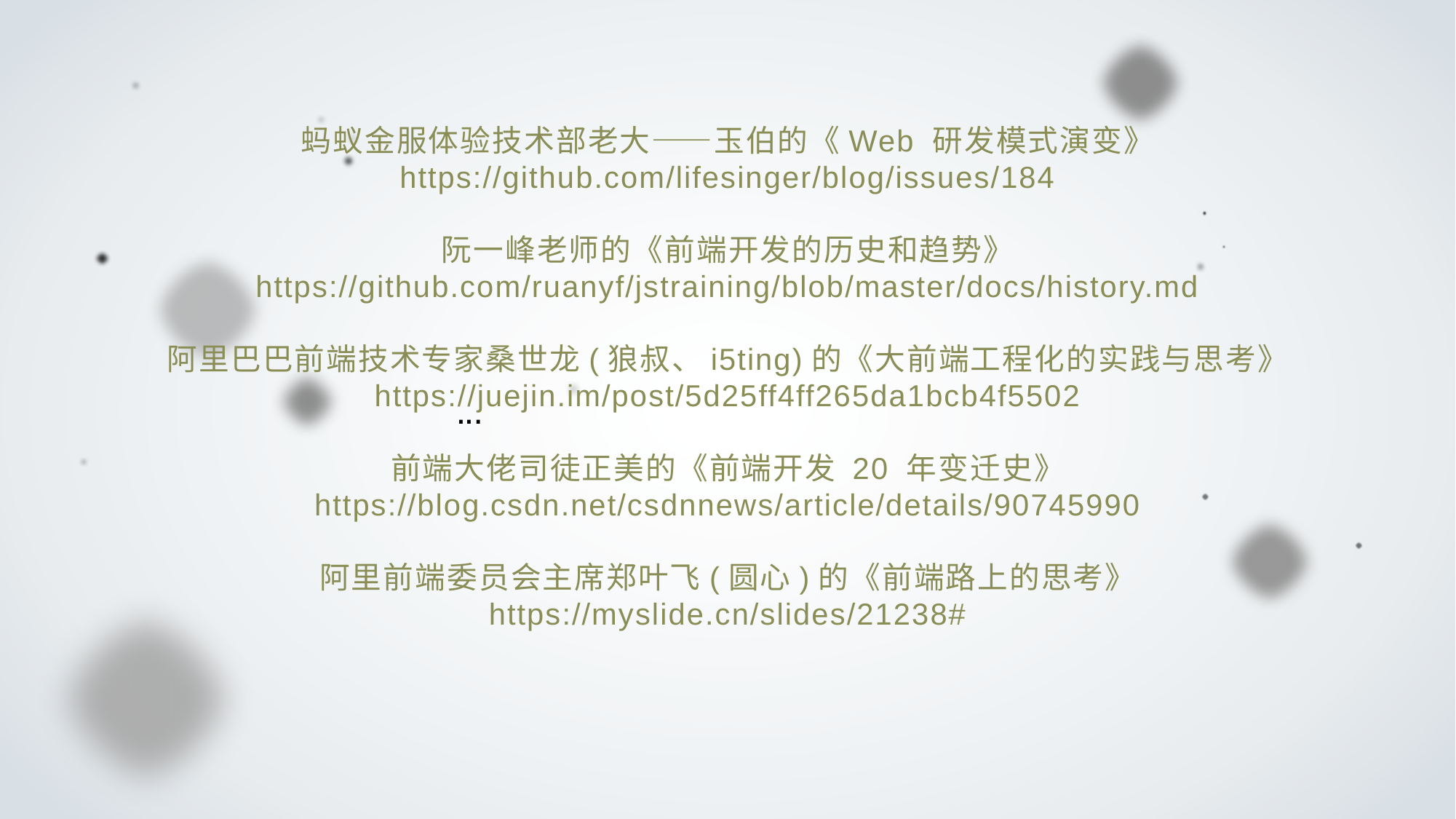

蚂蚁金服体验技术部老大——玉伯的《Web 研发模式演变》
https://github.com/lifesinger/blog/issues/184

阮一峰老师的《前端开发的历史和趋势》
https://github.com/ruanyf/jstraining/blob/master/docs/history.md

阿里巴巴前端技术专家桑世龙(狼叔、i5ting)的《大前端工程化的实践与思考》
https://juejin.im/post/5d25ff4ff265da1bcb4f5502

前端大佬司徒正美的《前端开发 20 年变迁史》
https://blog.csdn.net/csdnnews/article/details/90745990

阿里前端委员会主席郑叶飞(圆心)的《前端路上的思考》
https://myslide.cn/slides/21238#

.
.
.